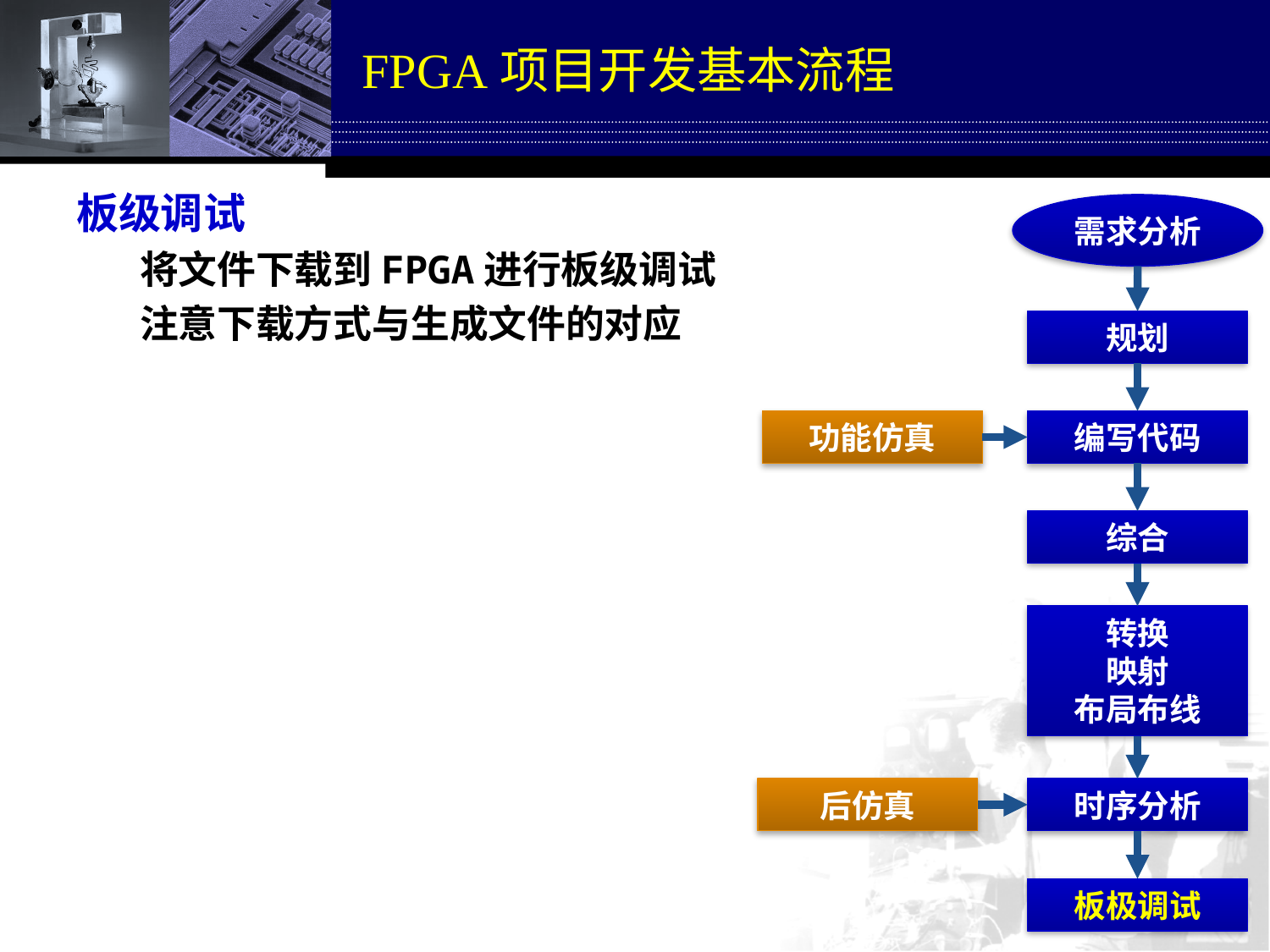

# FPGA项目开发基本流程
板级调试
将文件下载到FPGA进行板级调试
注意下载方式与生成文件的对应

需求分析
规划
功能仿真
编写代码
综合
转换
映射
布局布线
后仿真
时序分析
板极调试